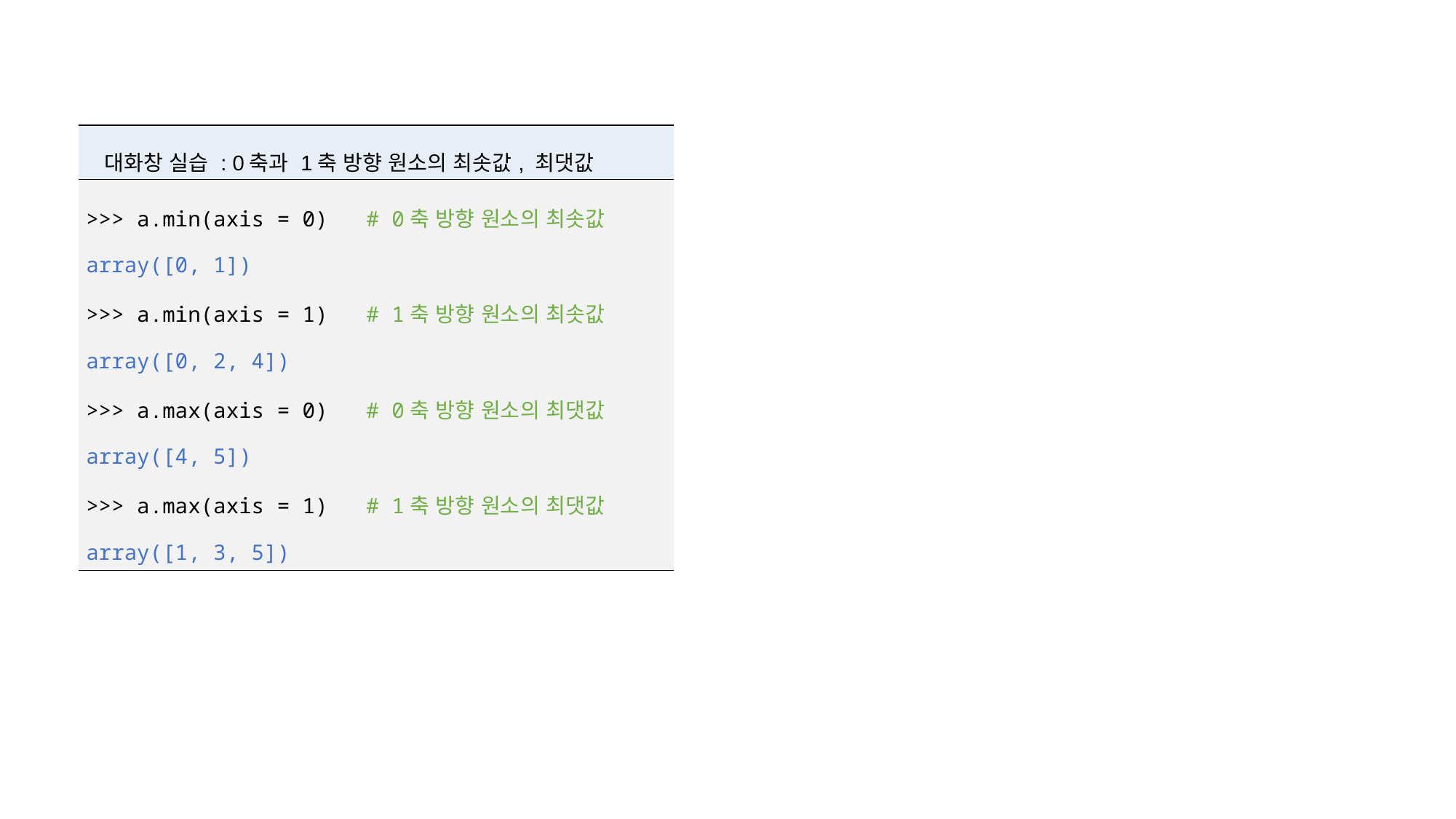

| 대화창 실습 : 0축과 1축 방향 원소의 최솟값, 최댓값 |
| --- |
| >>> a.min(axis = 0) # 0축 방향 원소의 최솟값 array([0, 1]) >>> a.min(axis = 1) # 1축 방향 원소의 최솟값 array([0, 2, 4]) >>> a.max(axis = 0) # 0축 방향 원소의 최댓값 array([4, 5]) >>> a.max(axis = 1) # 1축 방향 원소의 최댓값 array([1, 3, 5]) |